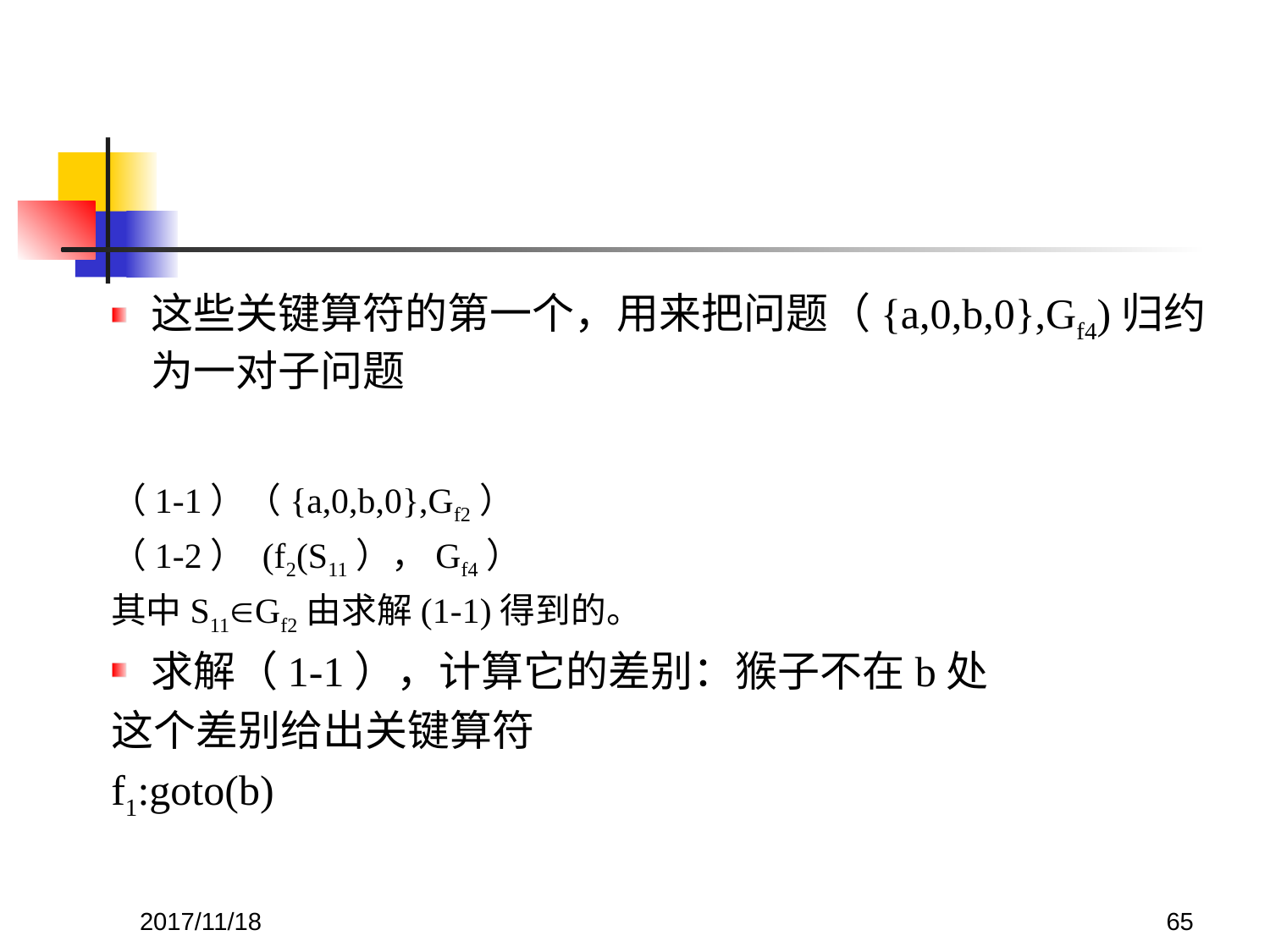

#
这些关键算符的第一个，用来把问题（{a,0,b,0},Gf4)归约为一对子问题

（1-1）（{a,0,b,0},Gf2）
（1-2） (f2(S11），Gf4）
其中S11∈Gf2由求解(1-1)得到的。
求解（1-1），计算它的差别：猴子不在b处
这个差别给出关键算符
f1:goto(b)
2017/11/18
65